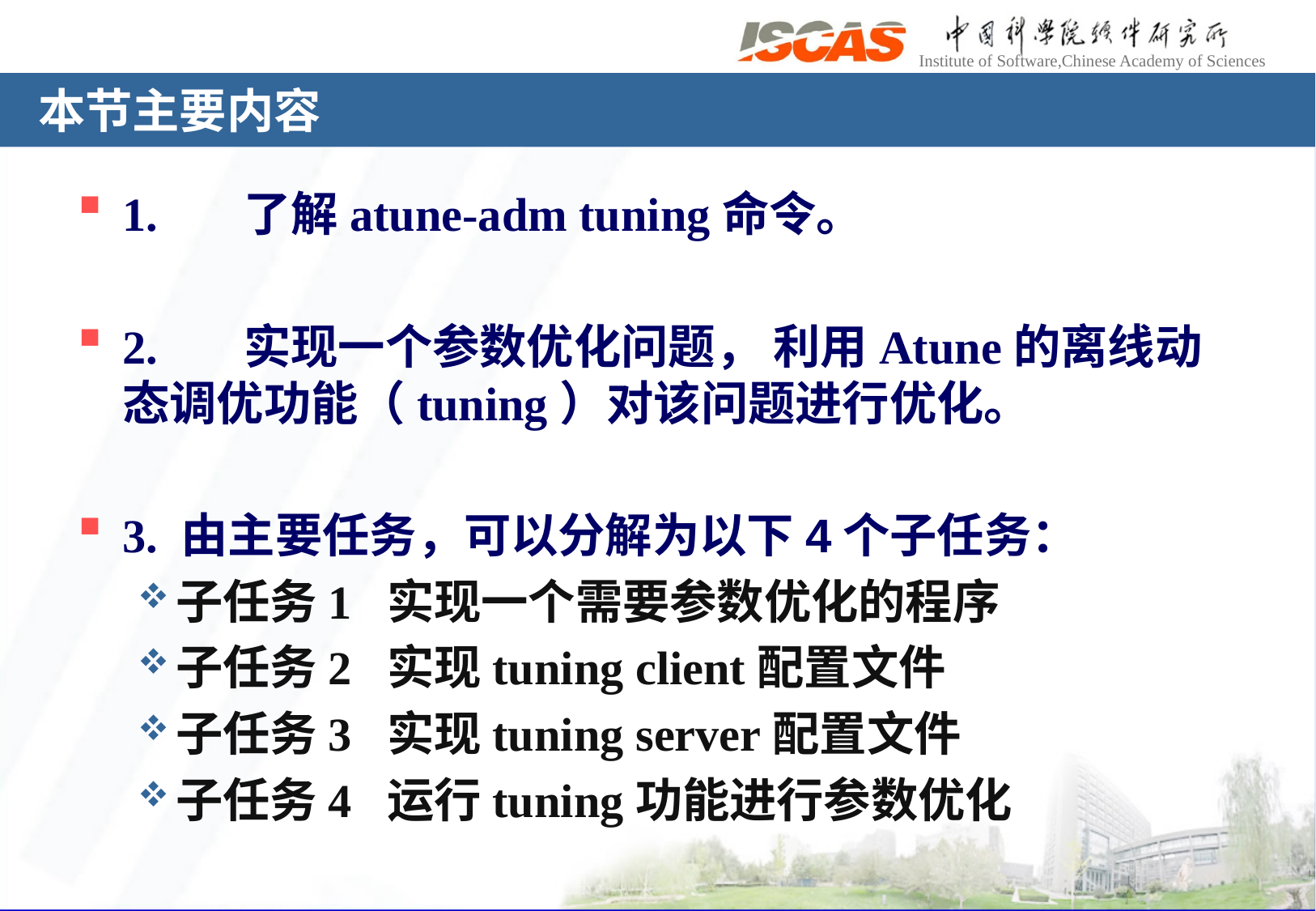

# 本节主要内容
1.	了解atune-adm tuning命令。

2.	实现一个参数优化问题， 利用Atune的离线动态调优功能（tuning）对该问题进行优化。

3. 由主要任务，可以分解为以下4个子任务：
子任务1  实现一个需要参数优化的程序
子任务2  实现tuning client配置文件
子任务3  实现tuning server配置文件
子任务4  运行tuning功能进行参数优化